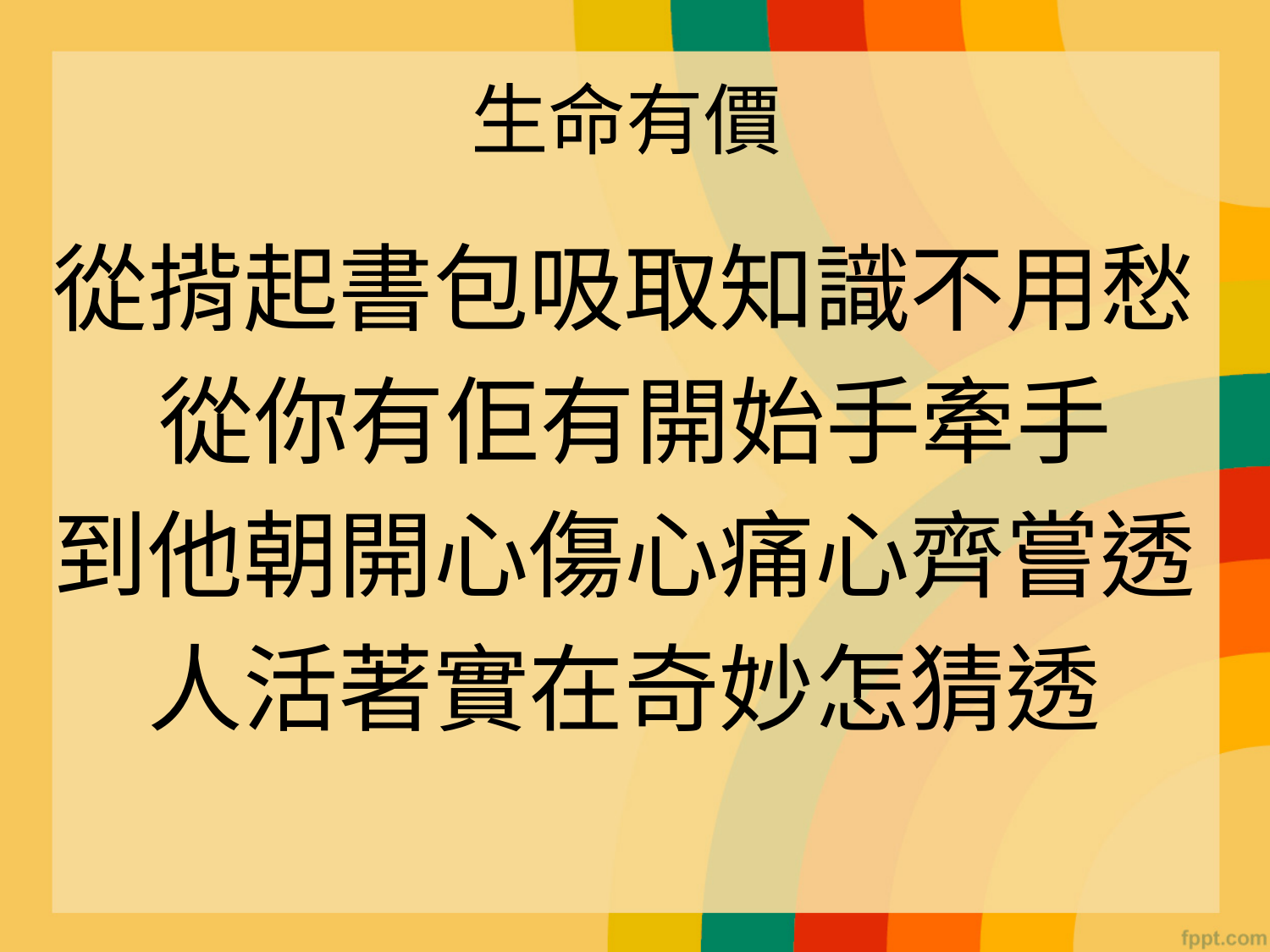

# 生命有價
從揹起書包吸取知識不用愁
從你有佢有開始手牽手
到他朝開心傷心痛心齊嘗透
人活著實在奇妙怎猜透